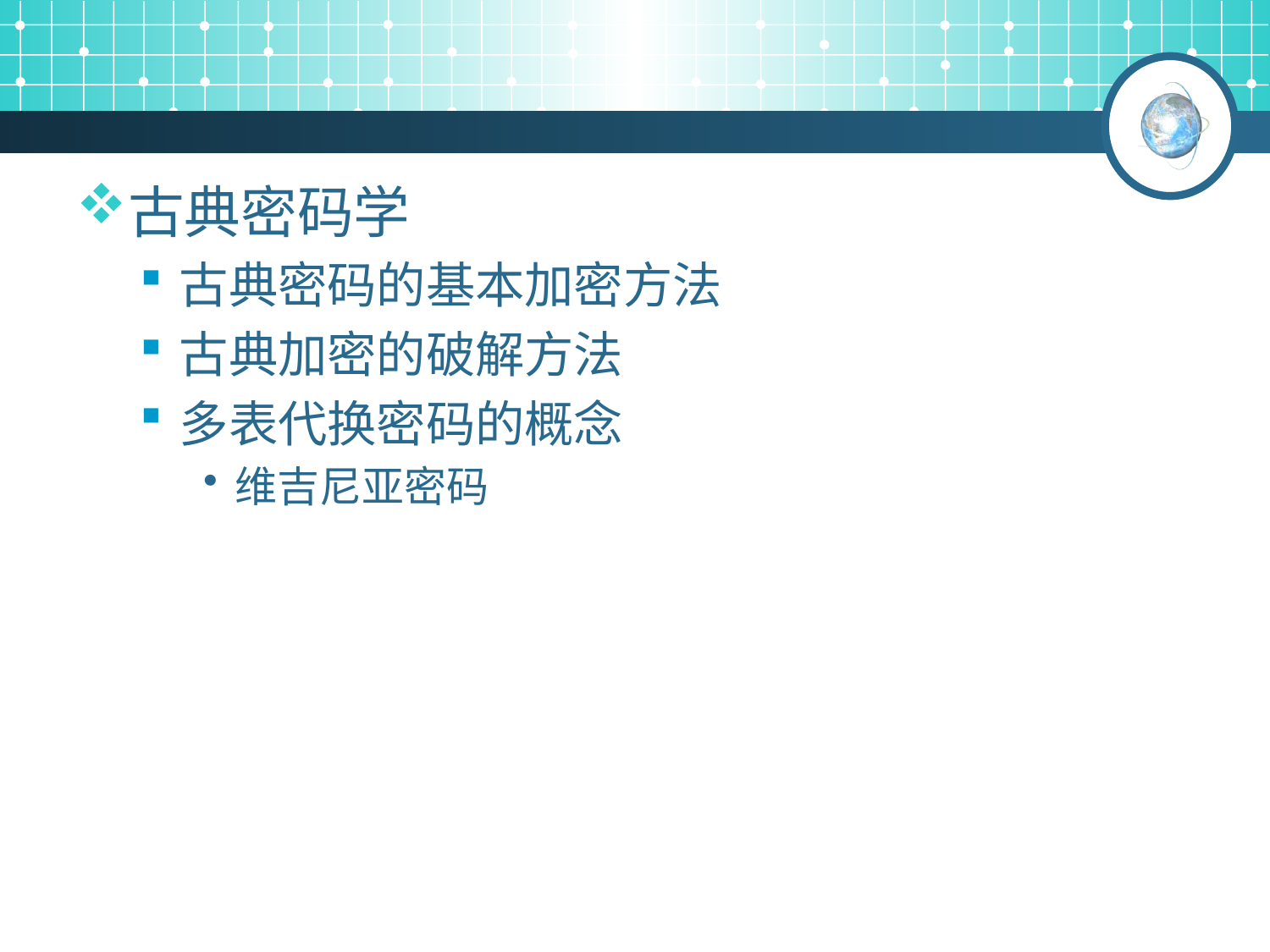

#
古典密码学
古典密码的基本加密方法
古典加密的破解方法
多表代换密码的概念
维吉尼亚密码